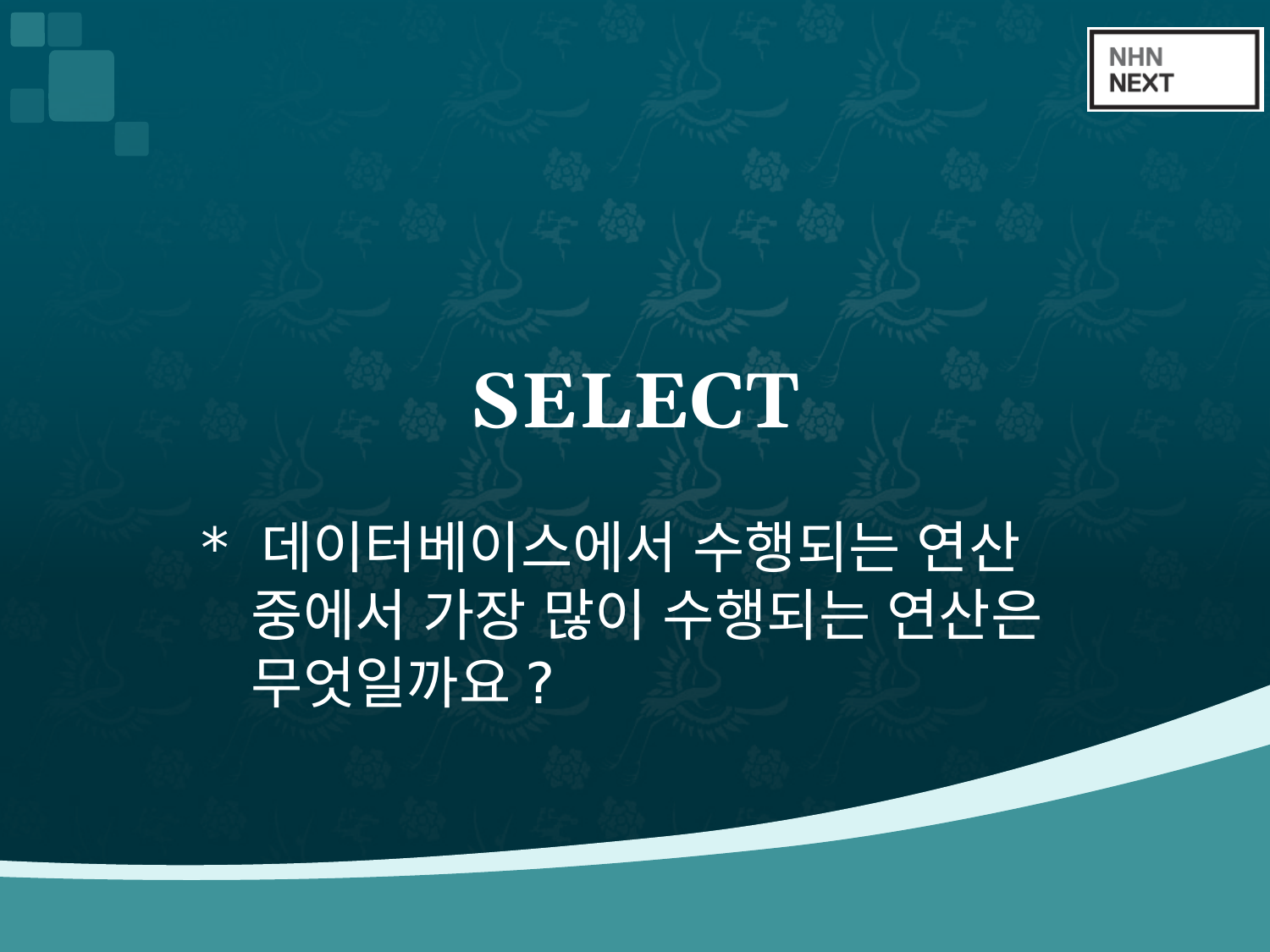

# SELECT
* 데이터베이스에서 수행되는 연산 중에서 가장 많이 수행되는 연산은 무엇일까요?